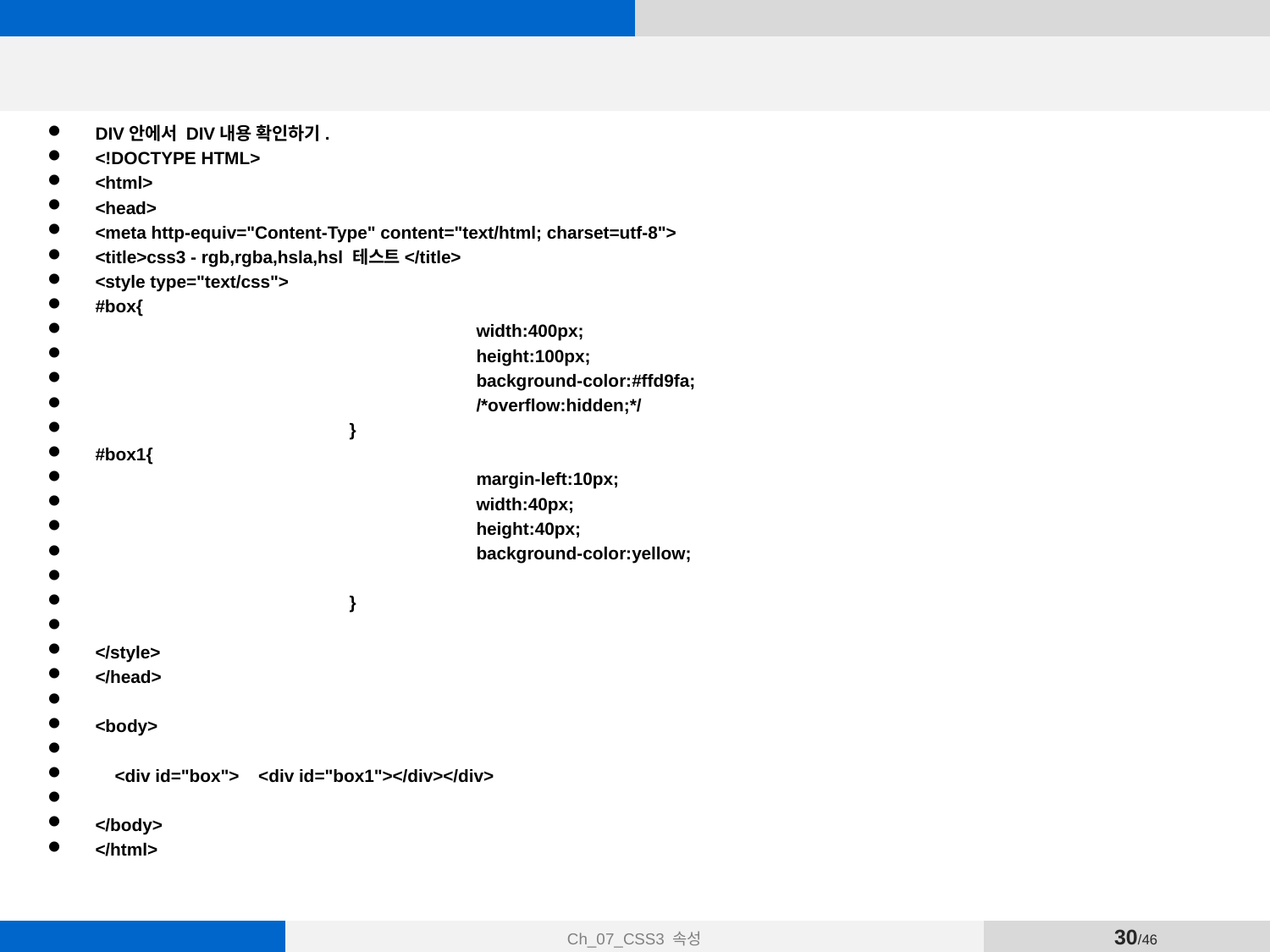

#
DIV안에서 DIV내용 확인하기.
<!DOCTYPE HTML>
<html>
<head>
<meta http-equiv="Content-Type" content="text/html; charset=utf-8">
<title>css3 - rgb,rgba,hsla,hsl 테스트</title>
<style type="text/css">
#box{
			width:400px;
			height:100px;
			background-color:#ffd9fa;
			/*overflow:hidden;*/
		}
#box1{
			margin-left:10px;
			width:40px;
			height:40px;
			background-color:yellow;

		}

</style>
</head>

<body>

    <div id="box">    <div id="box1"></div></div>

</body>
</html>